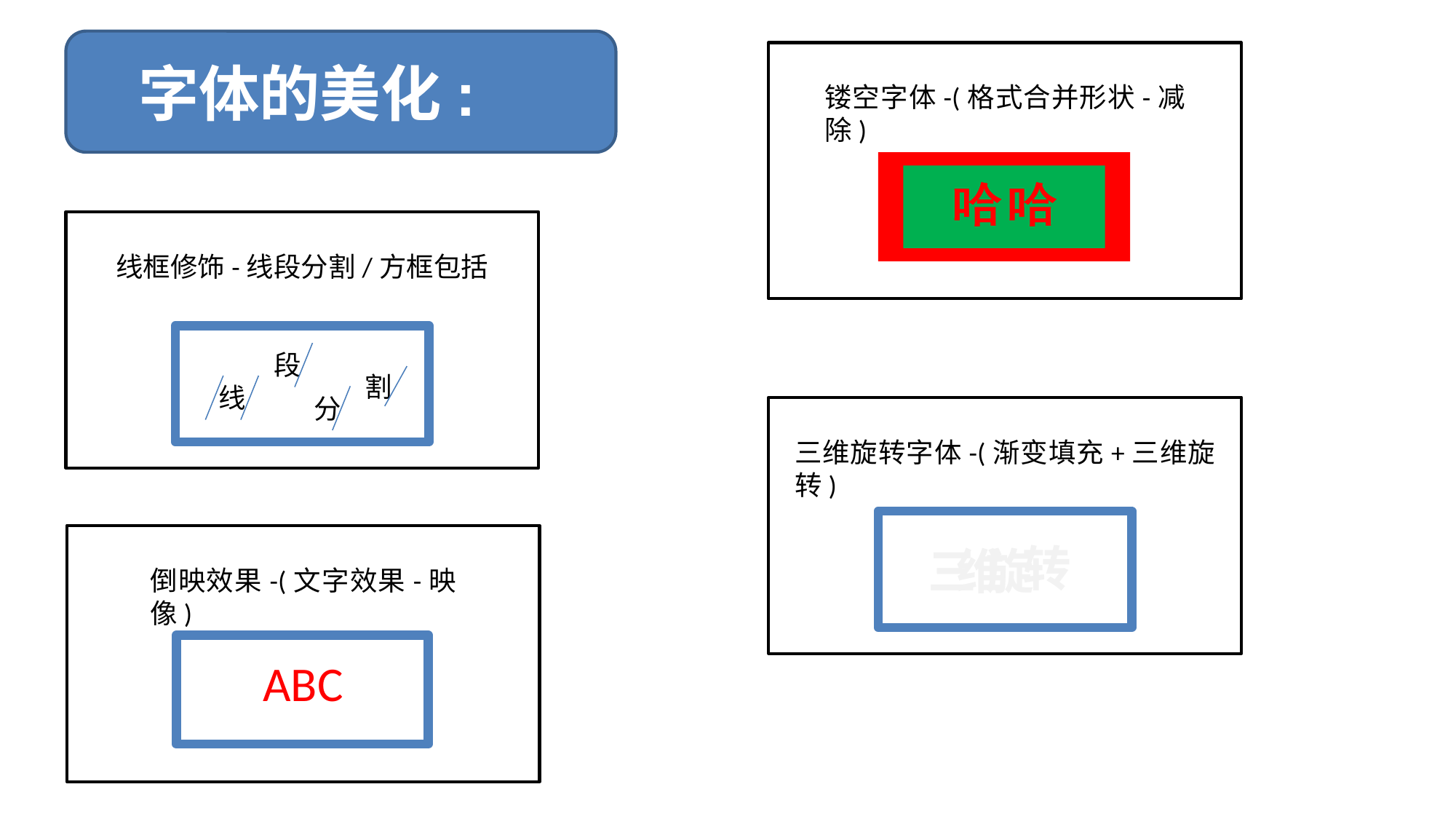

字体的美化:

镂空字体-(格式合并形状-减除)

线框修饰-线段分割/方框包括

段
割
线
分

三维旋转字体-(渐变填充+三维旋转)

转
三
旋
维
倒映效果-(文字效果-映像)

ABC